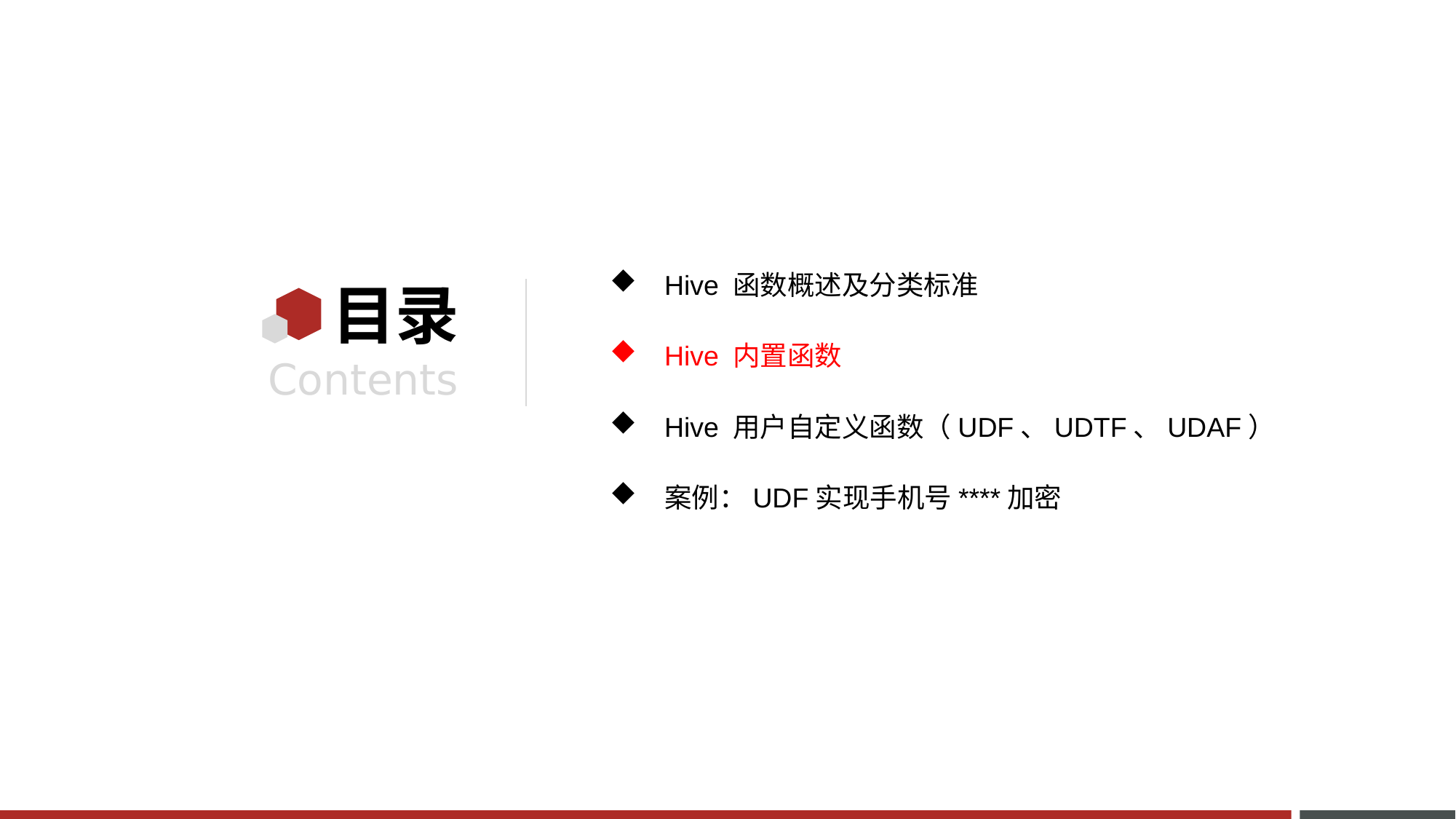

Hive 函数概述及分类标准
Hive 内置函数
Hive 用户自定义函数（UDF、UDTF、UDAF）
案例：UDF实现手机号****加密